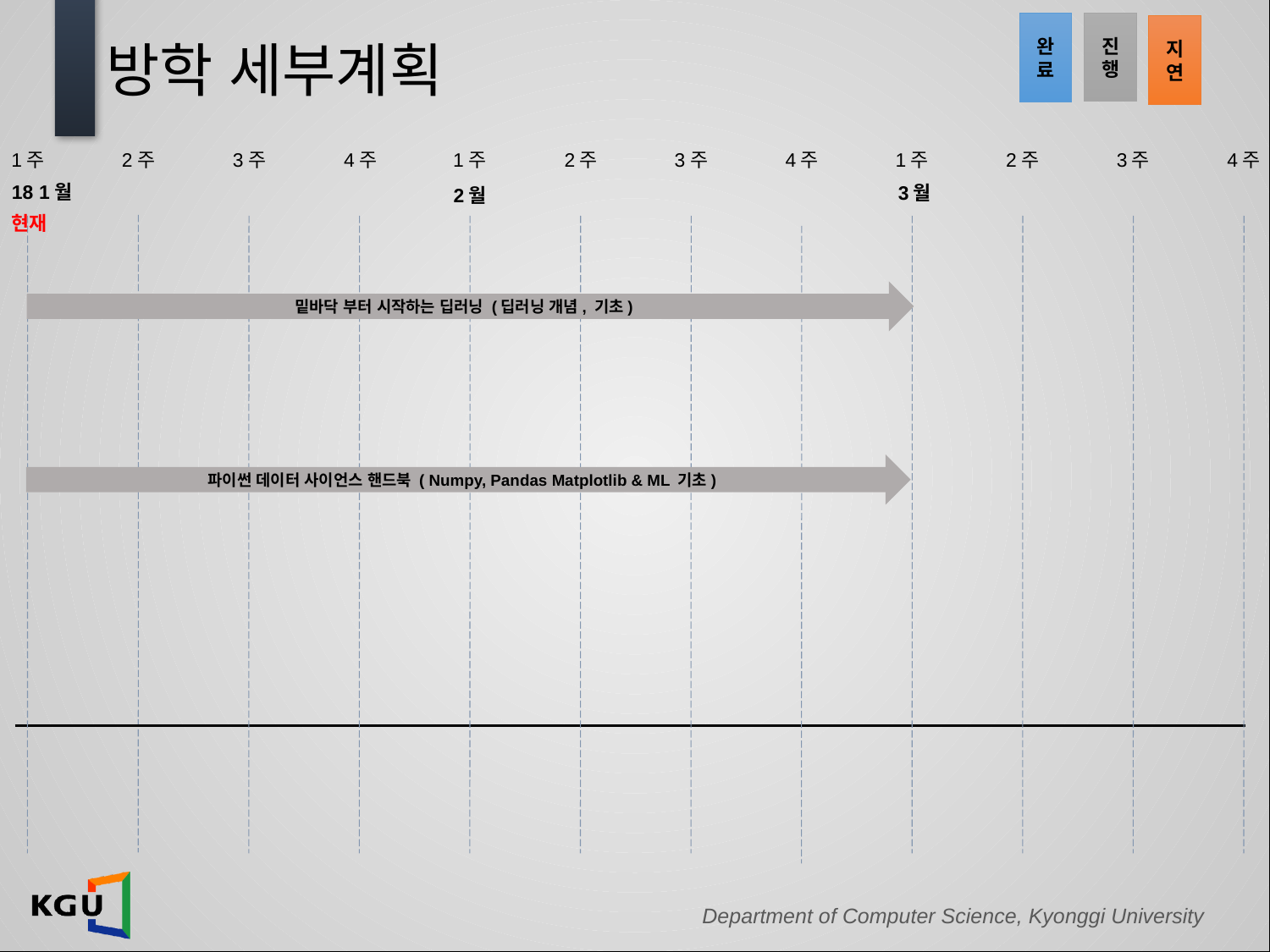

# 방학 세부계획
완
료
진
행
지
연
1주
2주
3주
4주
1주
2주
3주
4주
1주
2주
3주
4주
18 1월
 3월
2월
현재
밑바닥 부터 시작하는 딥러닝 (딥러닝 개념, 기초)
파이썬 데이터 사이언스 핸드북 ( Numpy, Pandas Matplotlib & ML 기초)